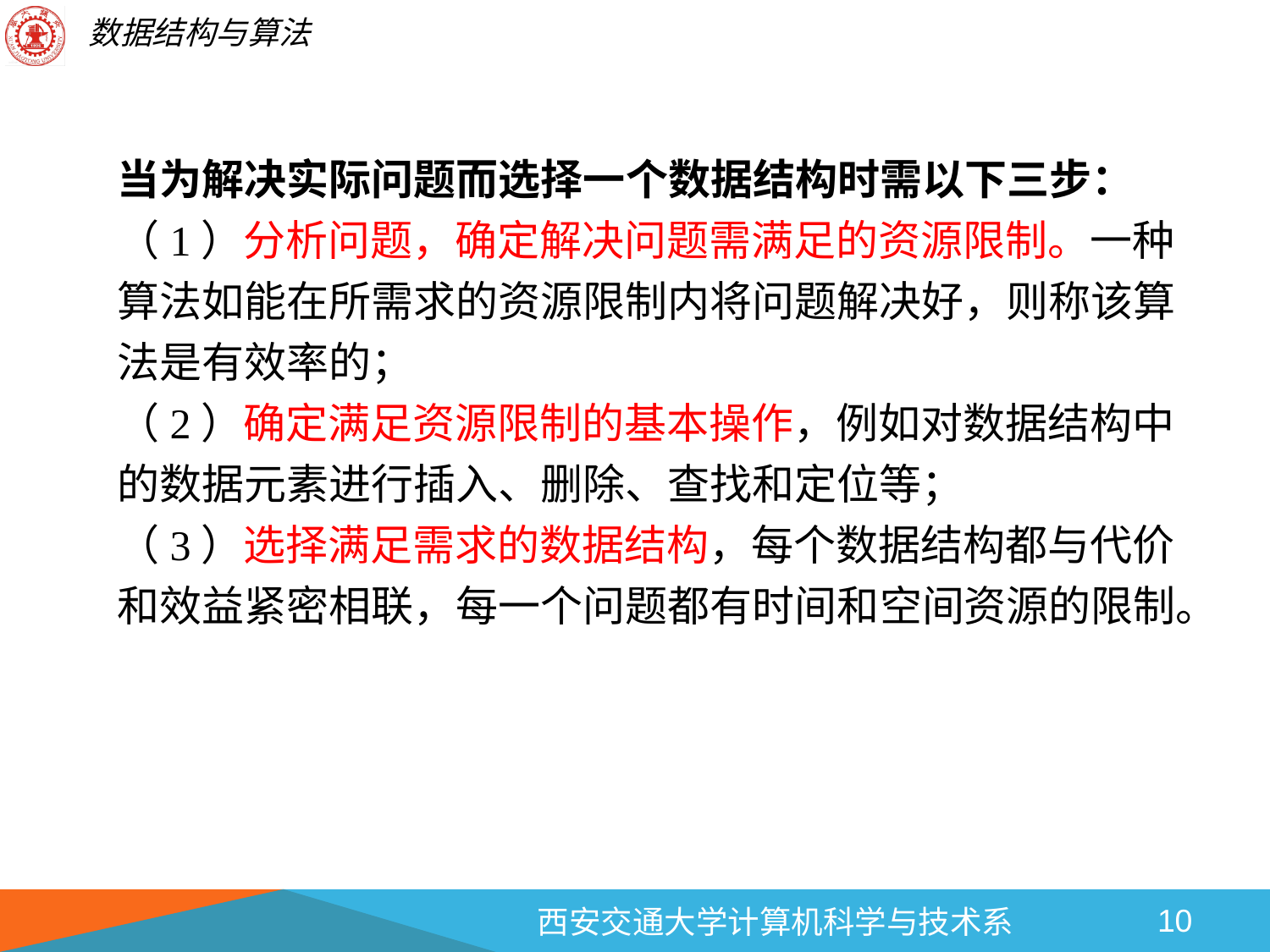

当为解决实际问题而选择一个数据结构时需以下三步：
（1）分析问题，确定解决问题需满足的资源限制。一种算法如能在所需求的资源限制内将问题解决好，则称该算法是有效率的；
（2）确定满足资源限制的基本操作，例如对数据结构中的数据元素进行插入、删除、查找和定位等；
（3）选择满足需求的数据结构，每个数据结构都与代价和效益紧密相联，每一个问题都有时间和空间资源的限制。